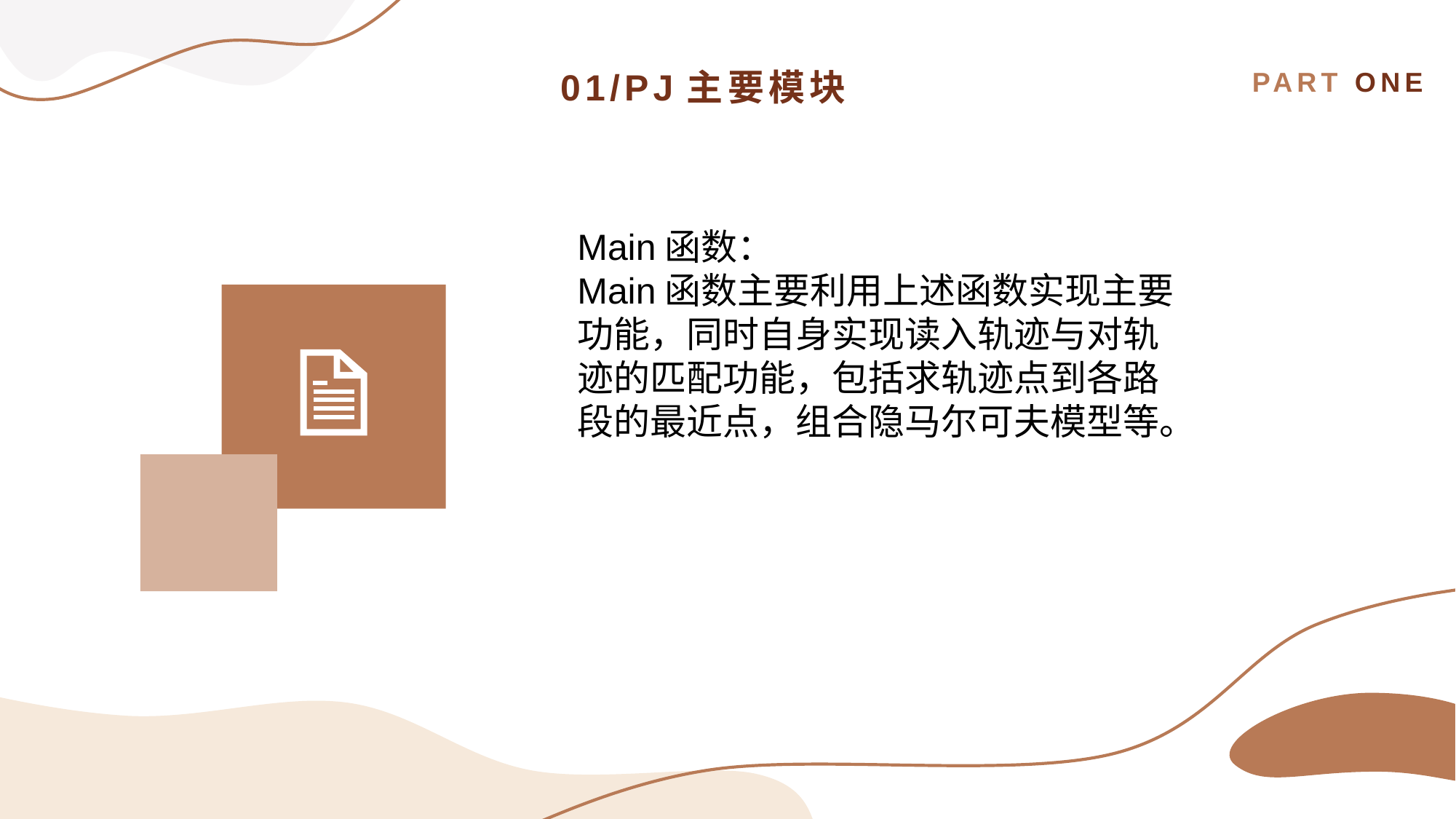

01/PJ主要模块
PART ONE

Main函数：
Main函数主要利用上述函数实现主要功能，同时自身实现读入轨迹与对轨迹的匹配功能，包括求轨迹点到各路段的最近点，组合隐马尔可夫模型等。